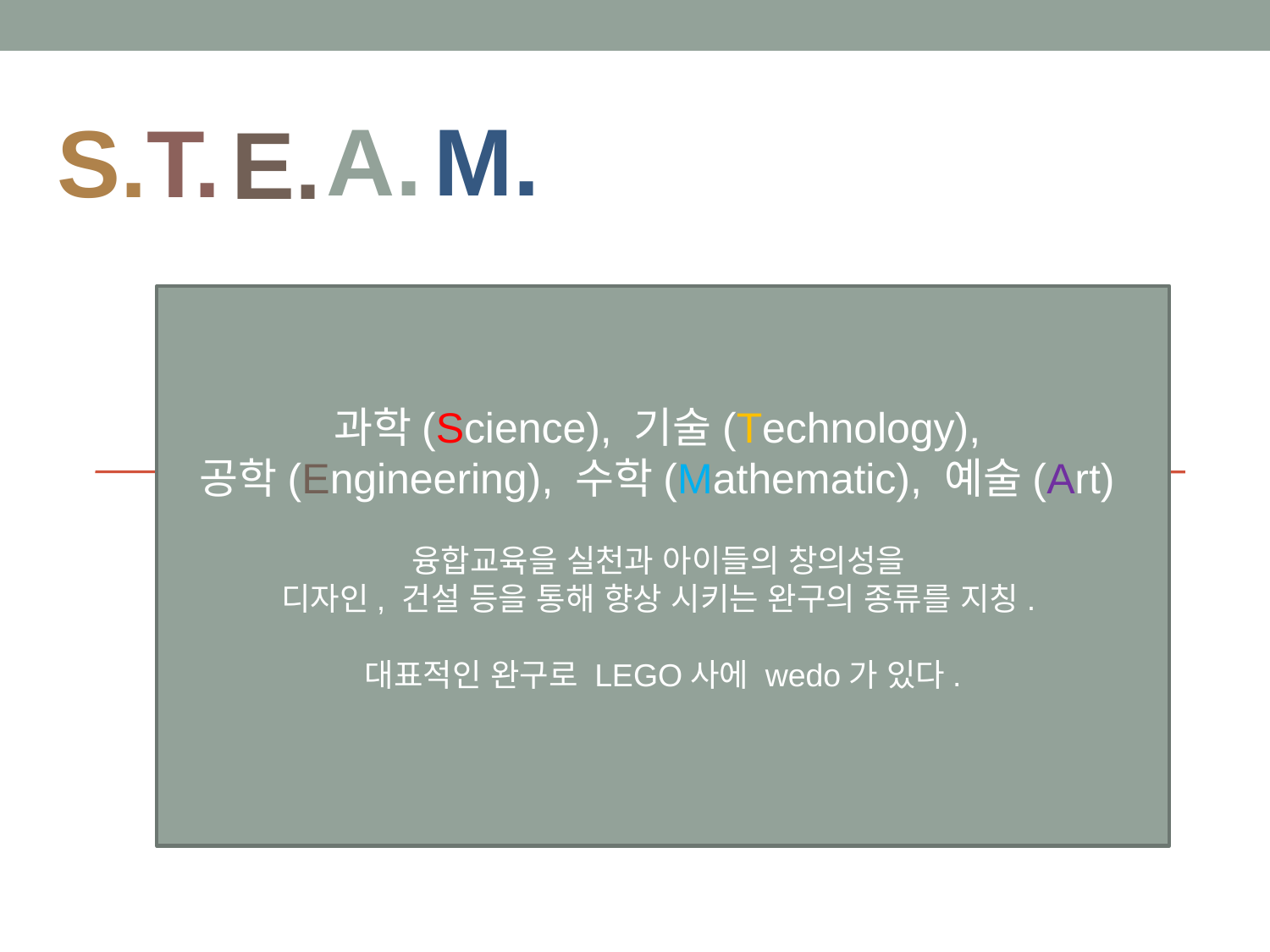

A.
M.
S.
T.
E.
과학(Science), 기술(Technology),
공학(Engineering), 수학(Mathematic), 예술(Art)

융합교육을 실천과 아이들의 창의성을
디자인, 건설 등을 통해 향상 시키는 완구의 종류를 지칭.

대표적인 완구로 LEGO사에 wedo가 있다.